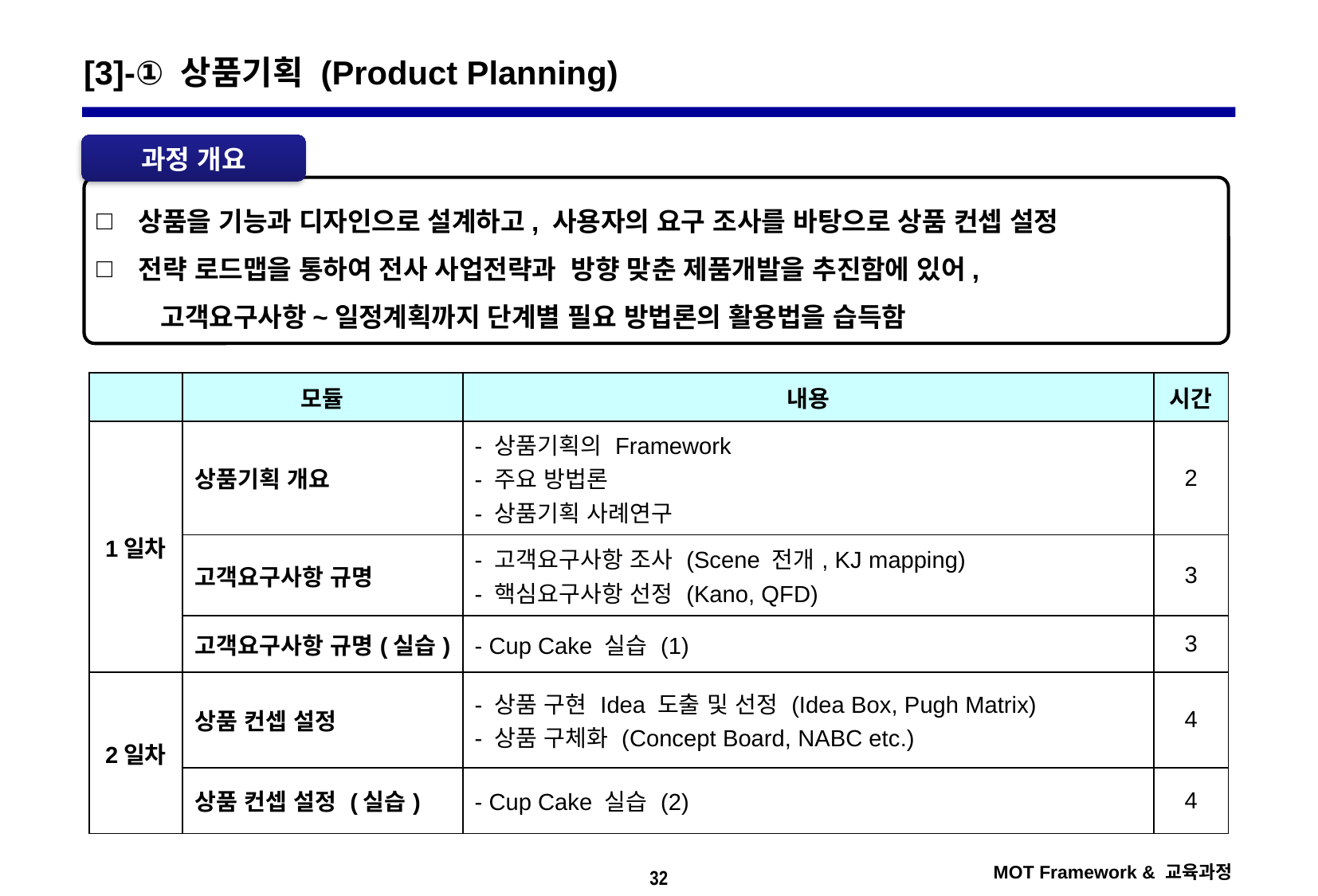

[3]-① 상품기획 (Product Planning)
과정 개요
 상품을 기능과 디자인으로 설계하고, 사용자의 요구 조사를 바탕으로 상품 컨셉 설정
 전략 로드맵을 통하여 전사 사업전략과  방향 맞춘 제품개발을 추진함에 있어,
    고객요구사항~일정계획까지 단계별 필요 방법론의 활용법을 습득함
|  | 모듈 | 내용 | 시간 |
| --- | --- | --- | --- |
| 1일차 | 상품기획 개요 | - 상품기획의 Framework - 주요 방법론 - 상품기획 사례연구 | 2 |
|  | 고객요구사항 규명 | - 고객요구사항 조사 (Scene 전개, KJ mapping) - 핵심요구사항 선정 (Kano, QFD) | 3 |
|  | 고객요구사항 규명(실습) | - Cup Cake 실습 (1) | 3 |
| 2일차 | 상품 컨셉 설정 | - 상품 구현 Idea 도출 및 선정 (Idea Box, Pugh Matrix) - 상품 구체화 (Concept Board, NABC etc.) | 4 |
|  | 상품 컨셉 설정 (실습) | - Cup Cake 실습 (2) | 4 |